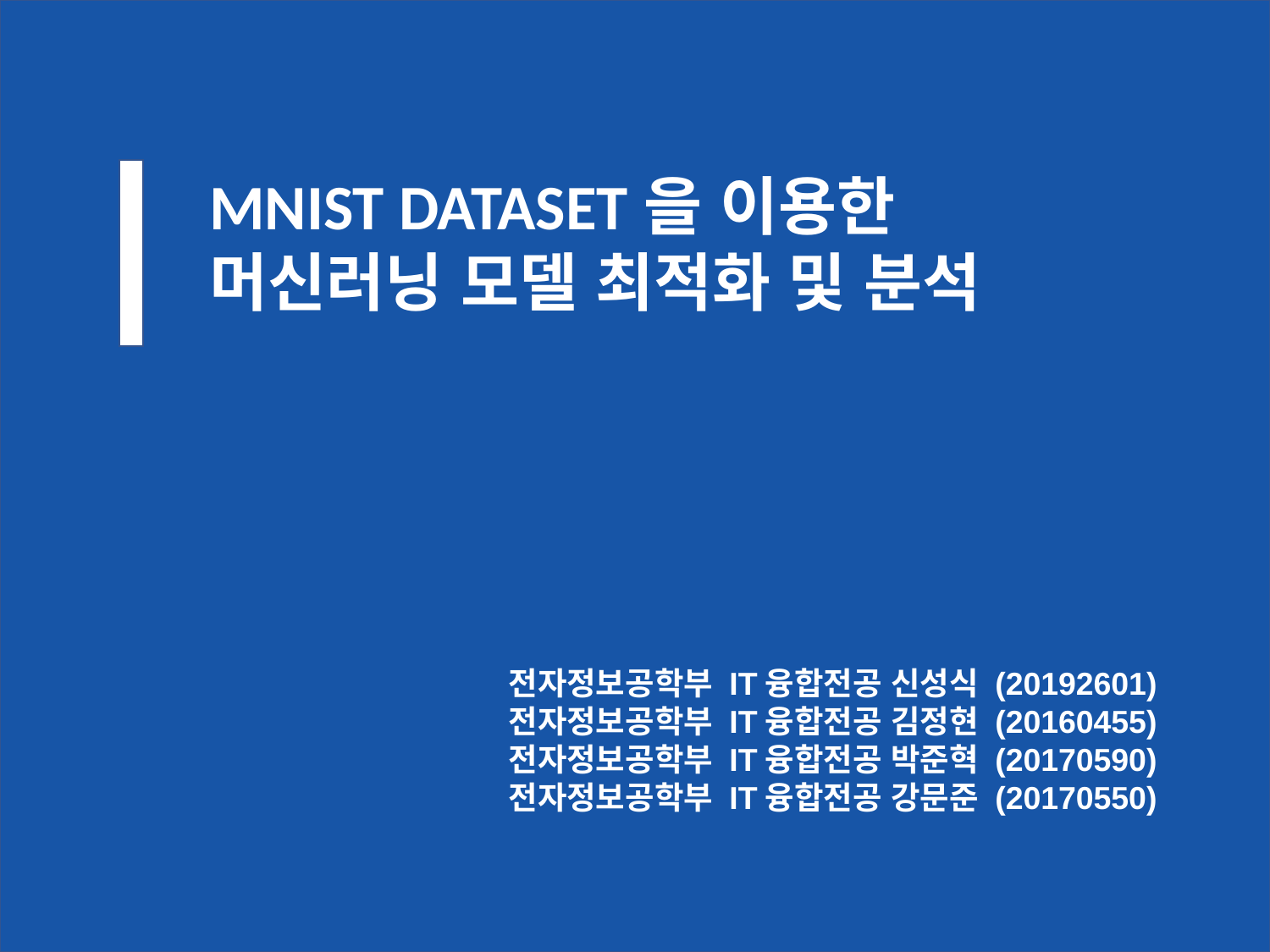

MNIST DATASET을 이용한
머신러닝 모델 최적화 및 분석
전자정보공학부 IT융합전공 신성식 (20192601)
전자정보공학부 IT융합전공 김정현 (20160455)
전자정보공학부 IT융합전공 박준혁 (20170590)
전자정보공학부 IT융합전공 강문준 (20170550)